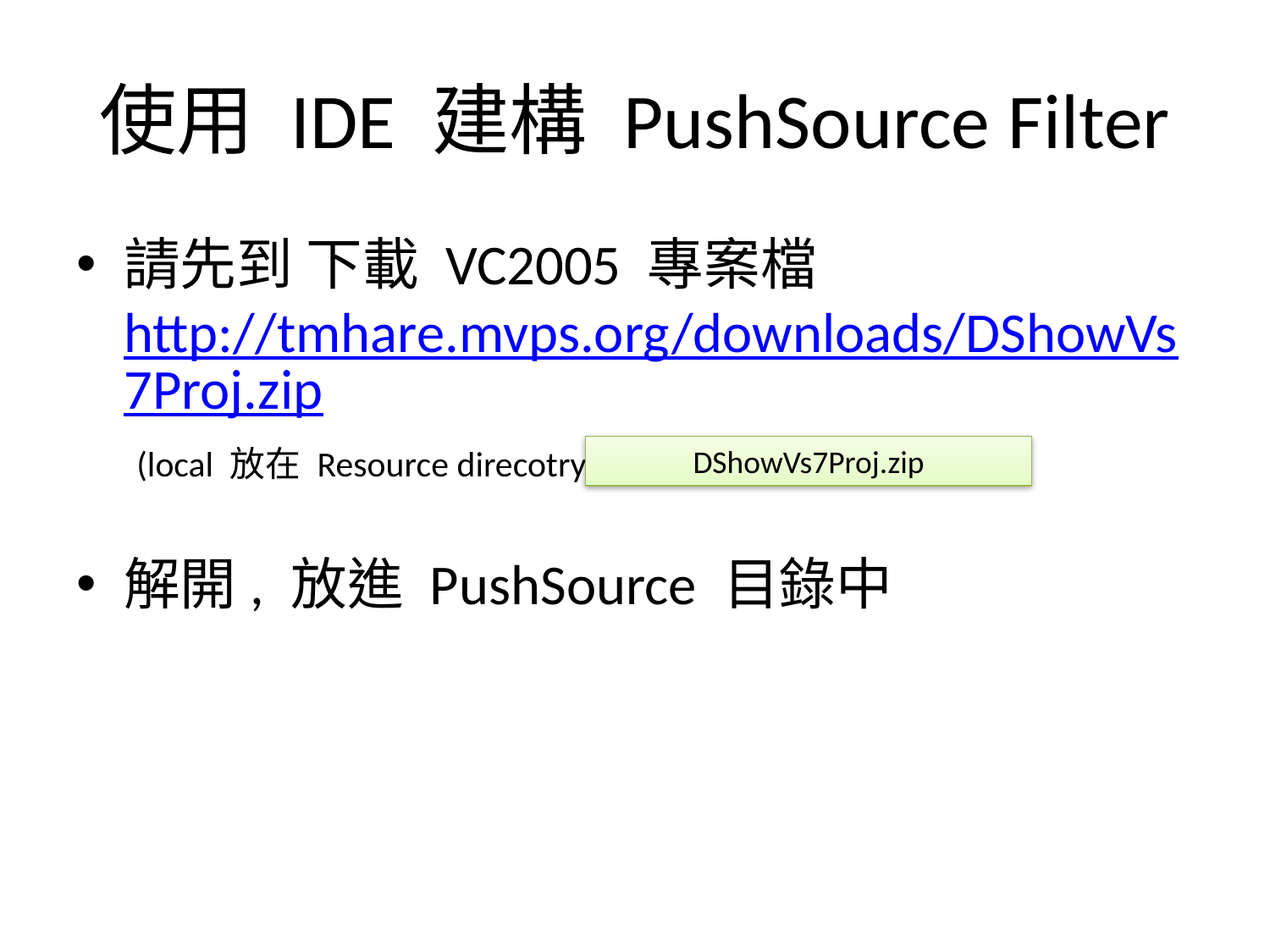

# 使用 IDE 建構 PushSource Filter
請先到 下載 VC2005 專案檔 http://tmhare.mvps.org/downloads/DShowVs7Proj.zip (local 放在 Resource direcotry)

解開, 放進 PushSource 目錄中

DShowVs7Proj.zip